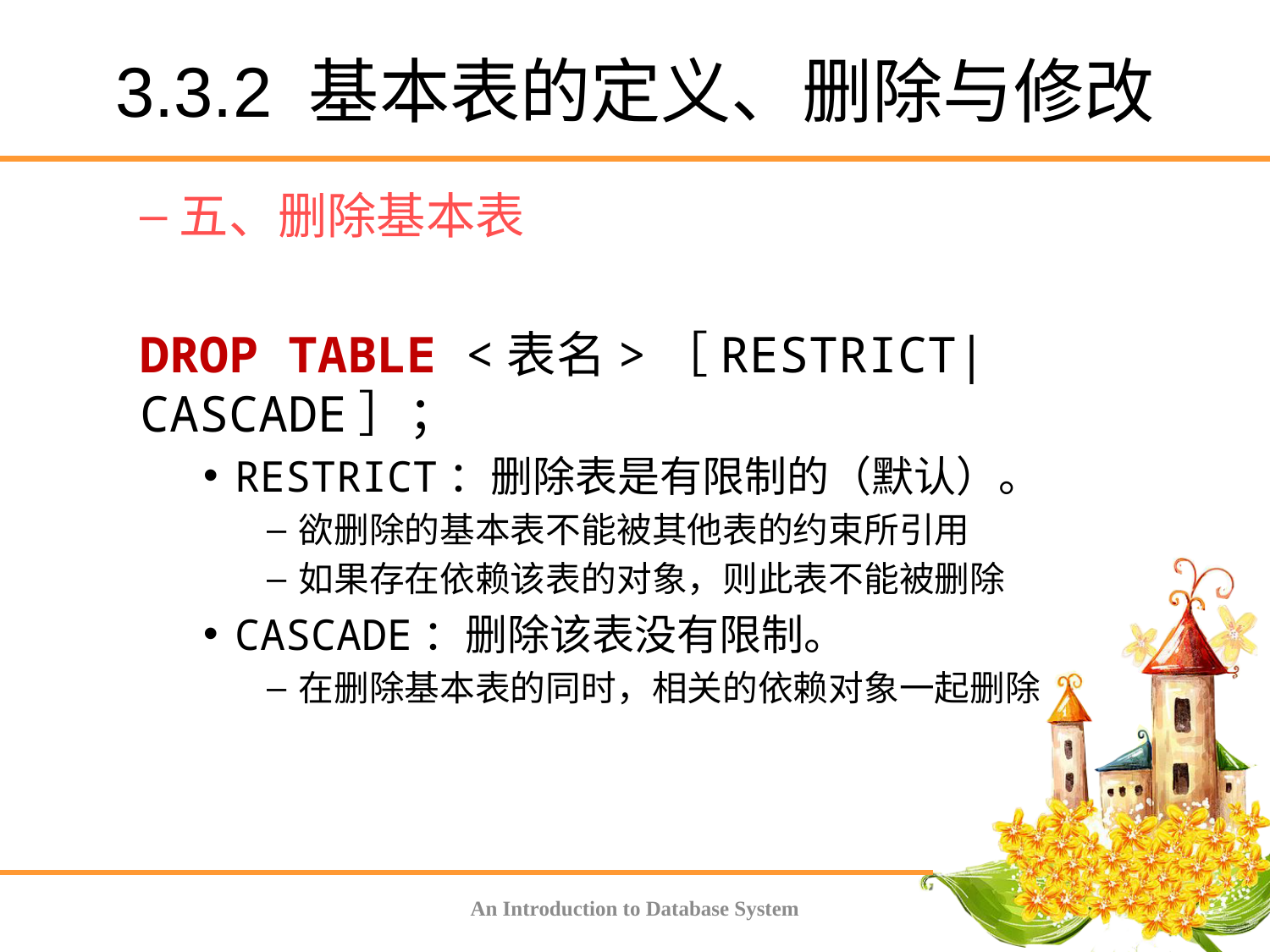

# 3.3.2 基本表的定义、删除与修改
五、删除基本表

DROP TABLE <表名>［RESTRICT| CASCADE］；
RESTRICT：删除表是有限制的（默认）。
欲删除的基本表不能被其他表的约束所引用
如果存在依赖该表的对象，则此表不能被删除
CASCADE：删除该表没有限制。
在删除基本表的同时，相关的依赖对象一起删除
An Introduction to Database System